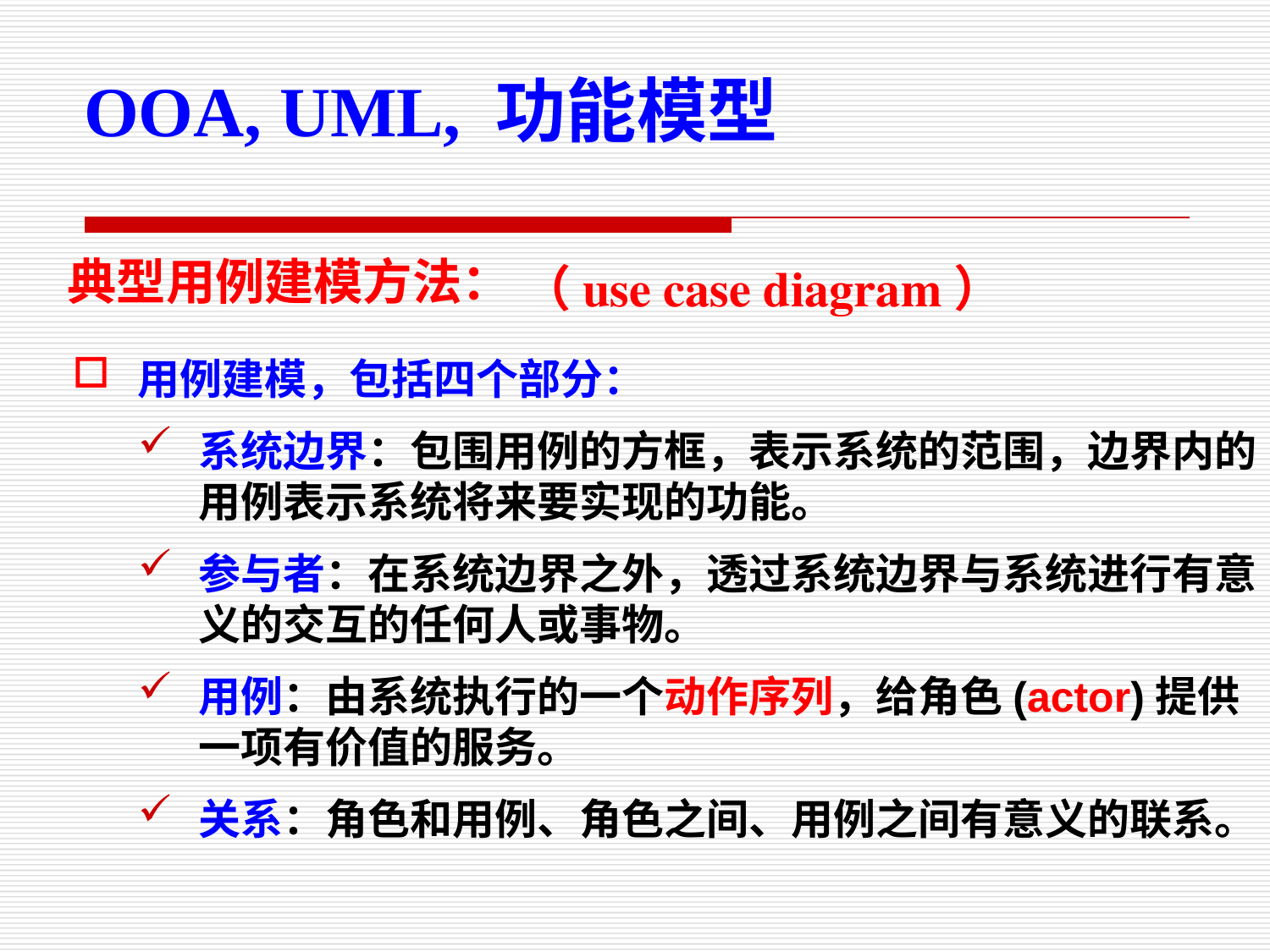

OOA, UML, 功能模型
典型用例建模方法：
 （use case diagram）
用例建模，包括四个部分：
系统边界：包围用例的方框，表示系统的范围，边界内的用例表示系统将来要实现的功能。
参与者：在系统边界之外，透过系统边界与系统进行有意义的交互的任何人或事物。
用例：由系统执行的一个动作序列，给角色(actor)提供一项有价值的服务。
关系：角色和用例、角色之间、用例之间有意义的联系。